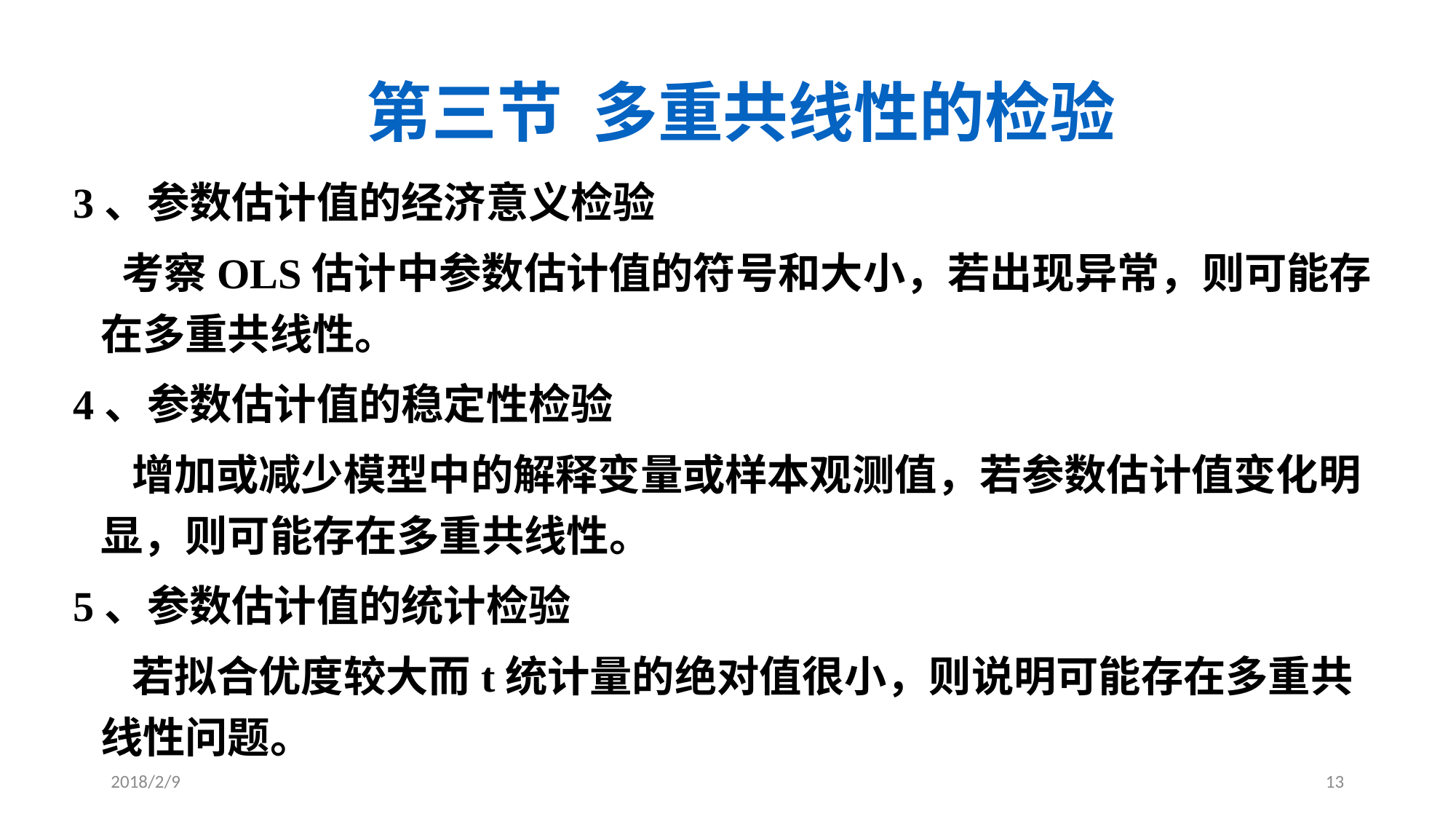

# 第三节  多重共线性的检验
3、参数估计值的经济意义检验
    考察OLS估计中参数估计值的符号和大小，若出现异常，则可能存在多重共线性。
4、参数估计值的稳定性检验
     增加或减少模型中的解释变量或样本观测值，若参数估计值变化明显，则可能存在多重共线性。
5、参数估计值的统计检验
     若拟合优度较大而t统计量的绝对值很小，则说明可能存在多重共线性问题。
2018/2/9
13